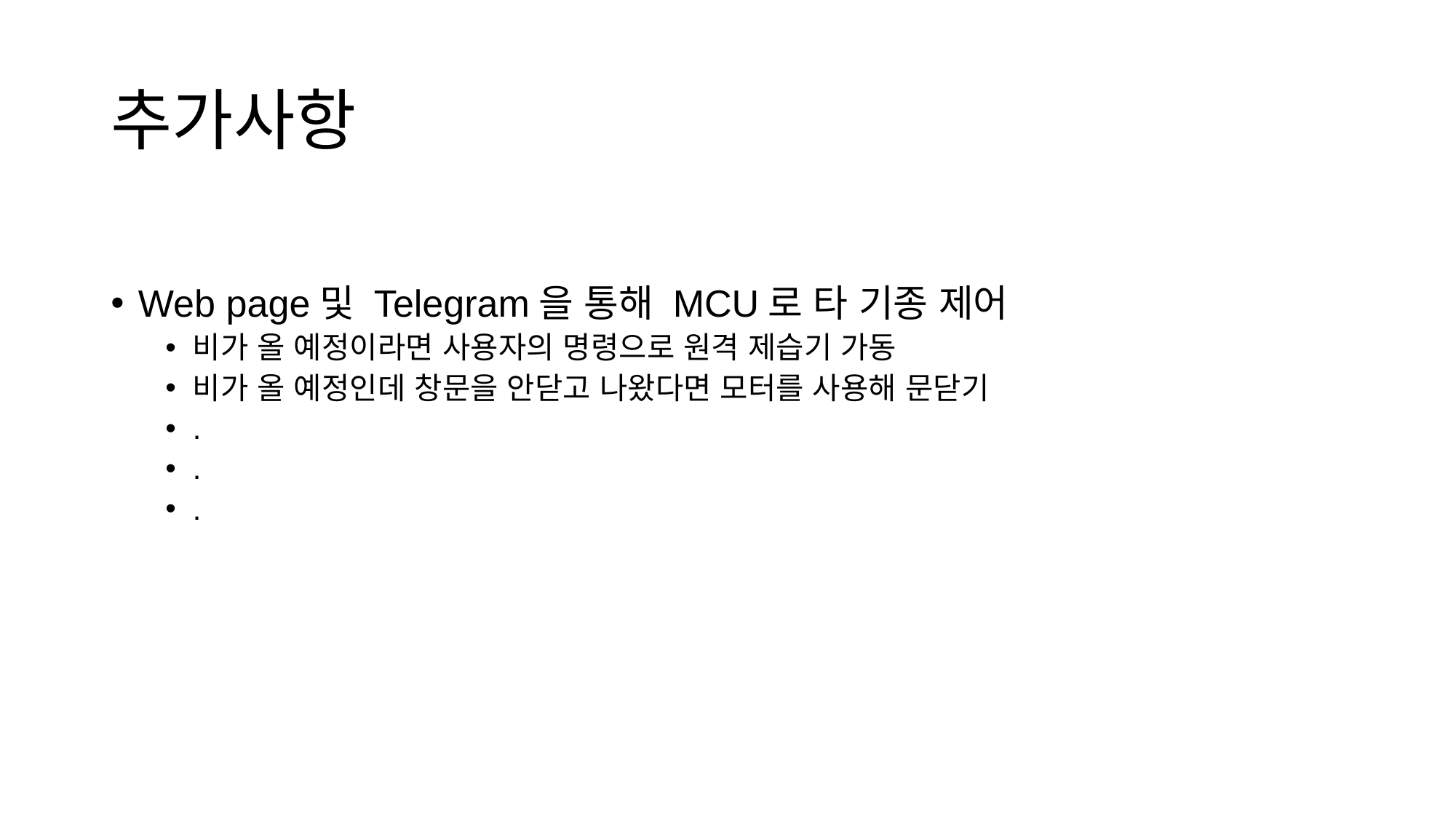

# 추가사항

Web page및 Telegram을 통해 MCU로 타 기종 제어
비가 올 예정이라면 사용자의 명령으로 원격 제습기 가동
비가 올 예정인데 창문을 안닫고 나왔다면 모터를 사용해 문닫기
.
.
.